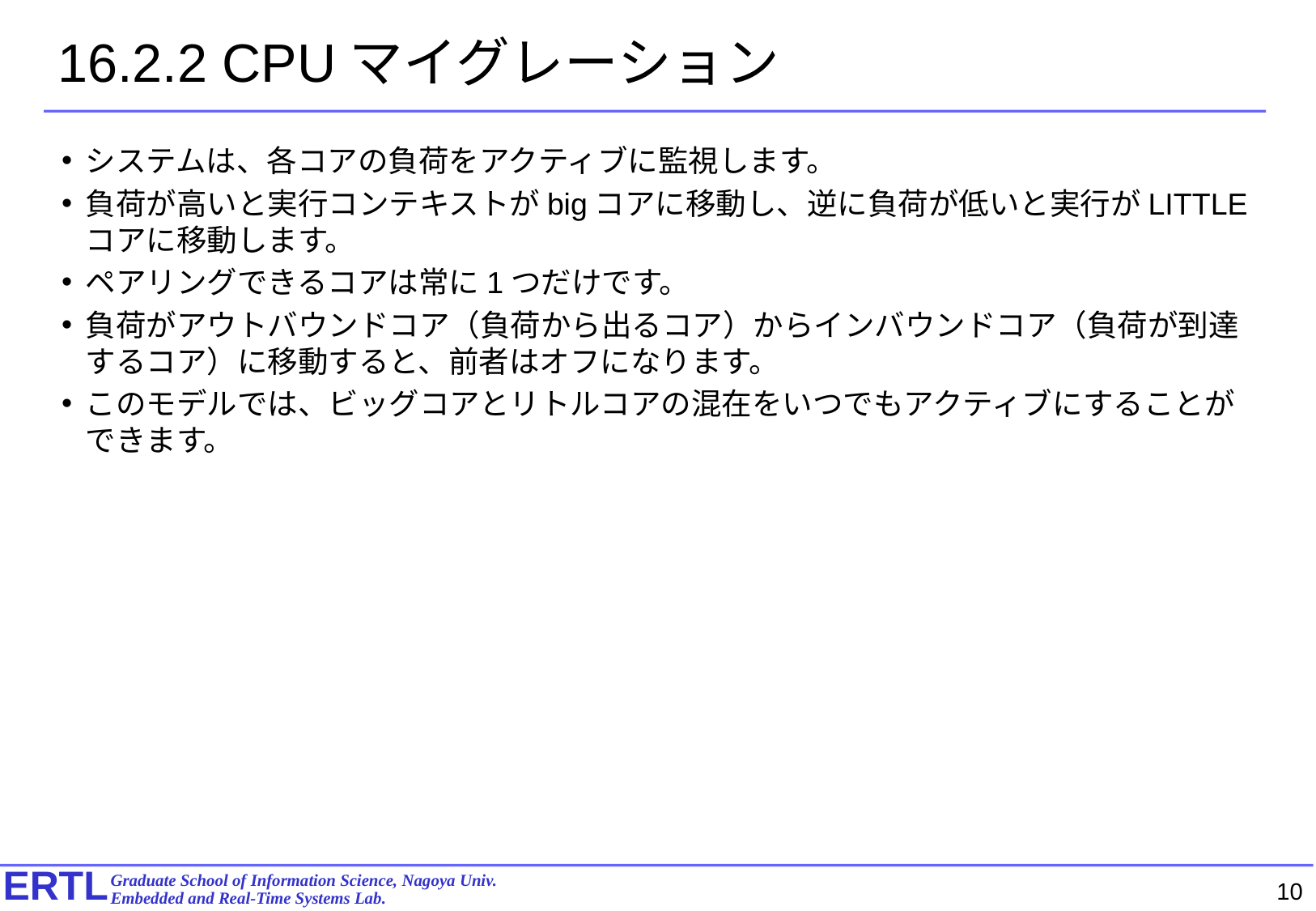

# 16.2.2 CPUマイグレーション
システムは、各コアの負荷をアクティブに監視します。
負荷が高いと実行コンテキストがbigコアに移動し、逆に負荷が低いと実行がLITTLEコアに移動します。
ペアリングできるコアは常に1つだけです。
負荷がアウトバウンドコア（負荷から出るコア）からインバウンドコア（負荷が到達するコア）に移動すると、前者はオフになります。
このモデルでは、ビッグコアとリトルコアの混在をいつでもアクティブにすることができます。
10